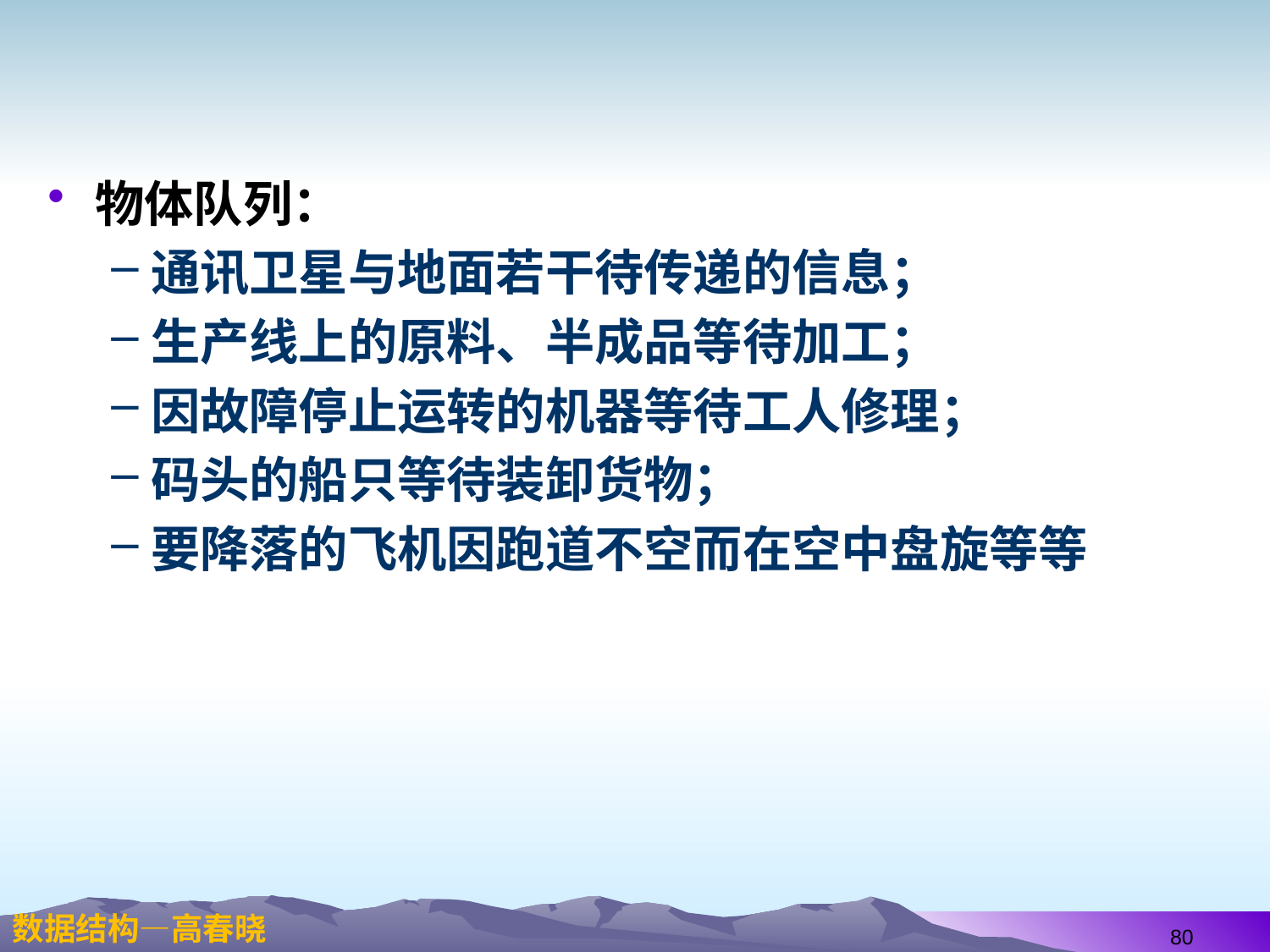

#
物体队列：
通讯卫星与地面若干待传递的信息；
生产线上的原料、半成品等待加工；
因故障停止运转的机器等待工人修理；
码头的船只等待装卸货物；
要降落的飞机因跑道不空而在空中盘旋等等
80